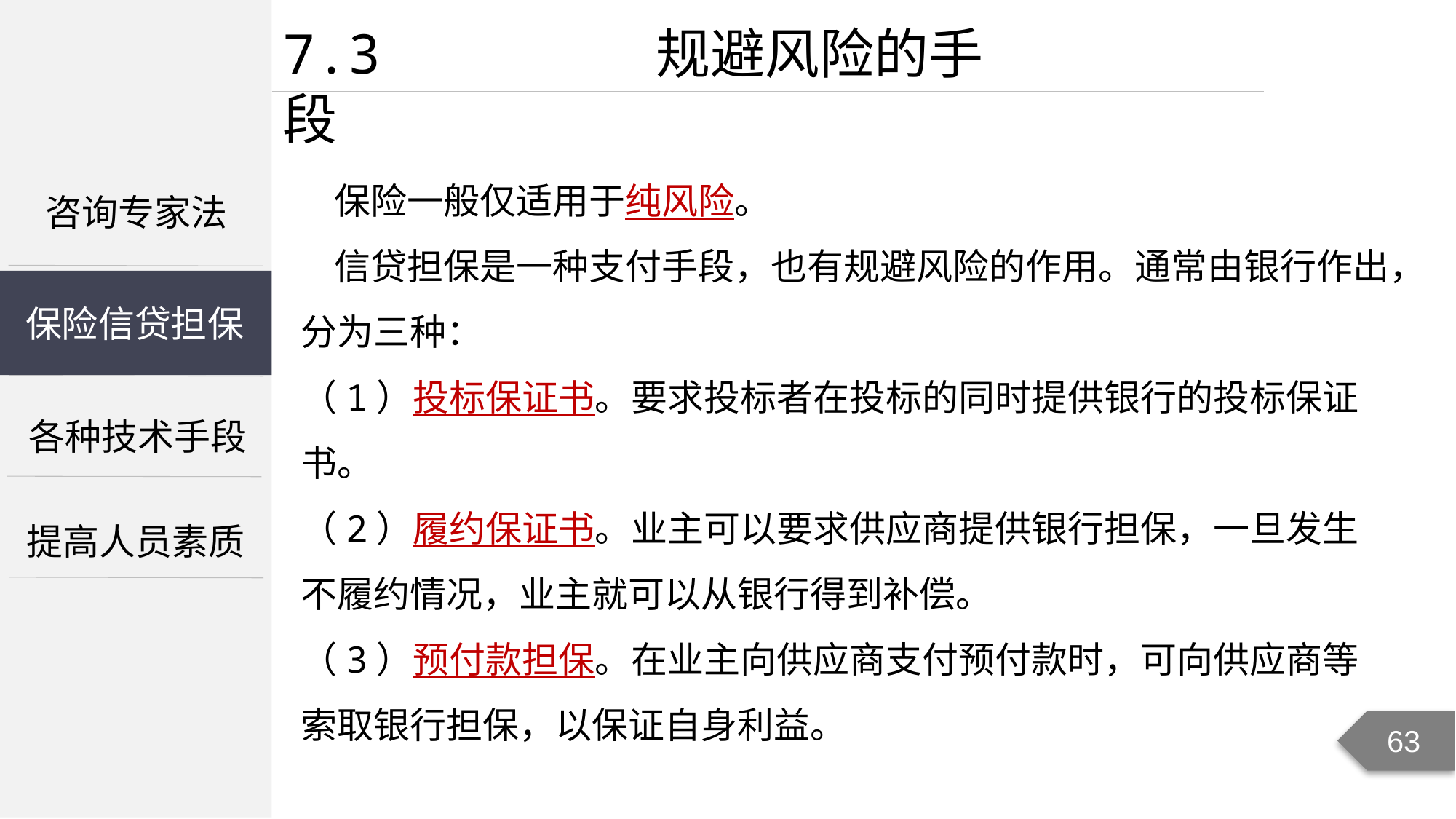

7.3        规避风险的手段
   保险一般仅适用于纯风险。
   信贷担保是一种支付手段，也有规避风险的作用。通常由银行作出，分为三种：
（1）投标保证书。要求投标者在投标的同时提供银行的投标保证书。
（2）履约保证书。业主可以要求供应商提供银行担保，一旦发生不履约情况，业主就可以从银行得到补偿。
（3）预付款担保。在业主向供应商支付预付款时，可向供应商等索取银行担保，以保证自身利益。
咨询专家法
保险信贷担保
各种技术手段

提高人员素质
63